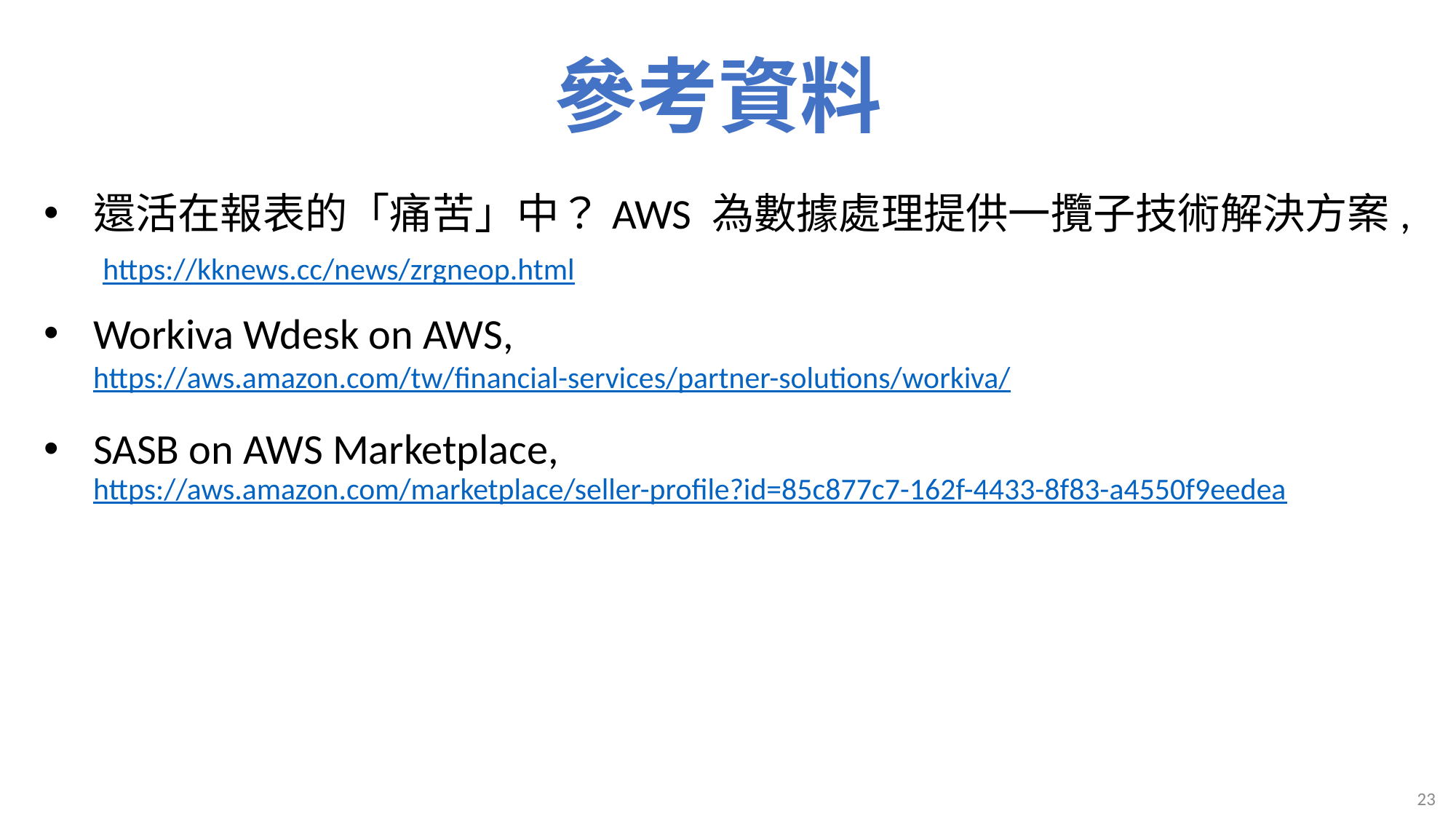

# 參考資料
還活在報表的「痛苦」中？AWS 為數據處理提供一攬子技術解決方案, https://kknews.cc/news/zrgneop.html
Workiva Wdesk on AWS,
https://aws.amazon.com/tw/financial-services/partner-solutions/workiva/
SASB on AWS Marketplace,
https://aws.amazon.com/marketplace/seller-profile?id=85c877c7-162f-4433-8f83-a4550f9eedea

23